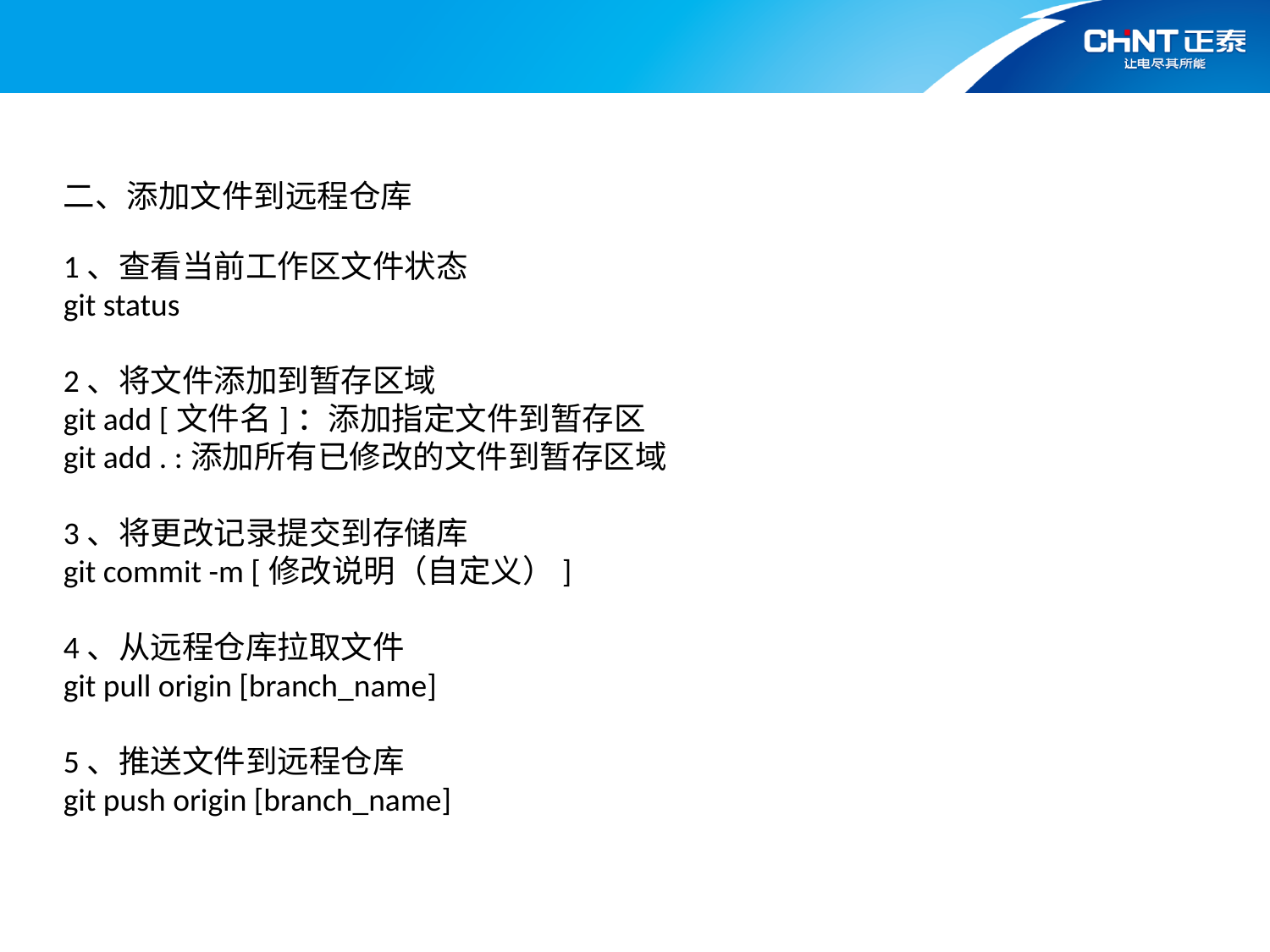

二、添加文件到远程仓库
1、查看当前工作区文件状态
git status

2、将文件添加到暂存区域
git add [文件名]：添加指定文件到暂存区
git add . :添加所有已修改的文件到暂存区域

3、将更改记录提交到存储库
git commit -m [修改说明（自定义）]

4、从远程仓库拉取文件
git pull origin [branch_name]

5、推送文件到远程仓库
git push origin [branch_name]